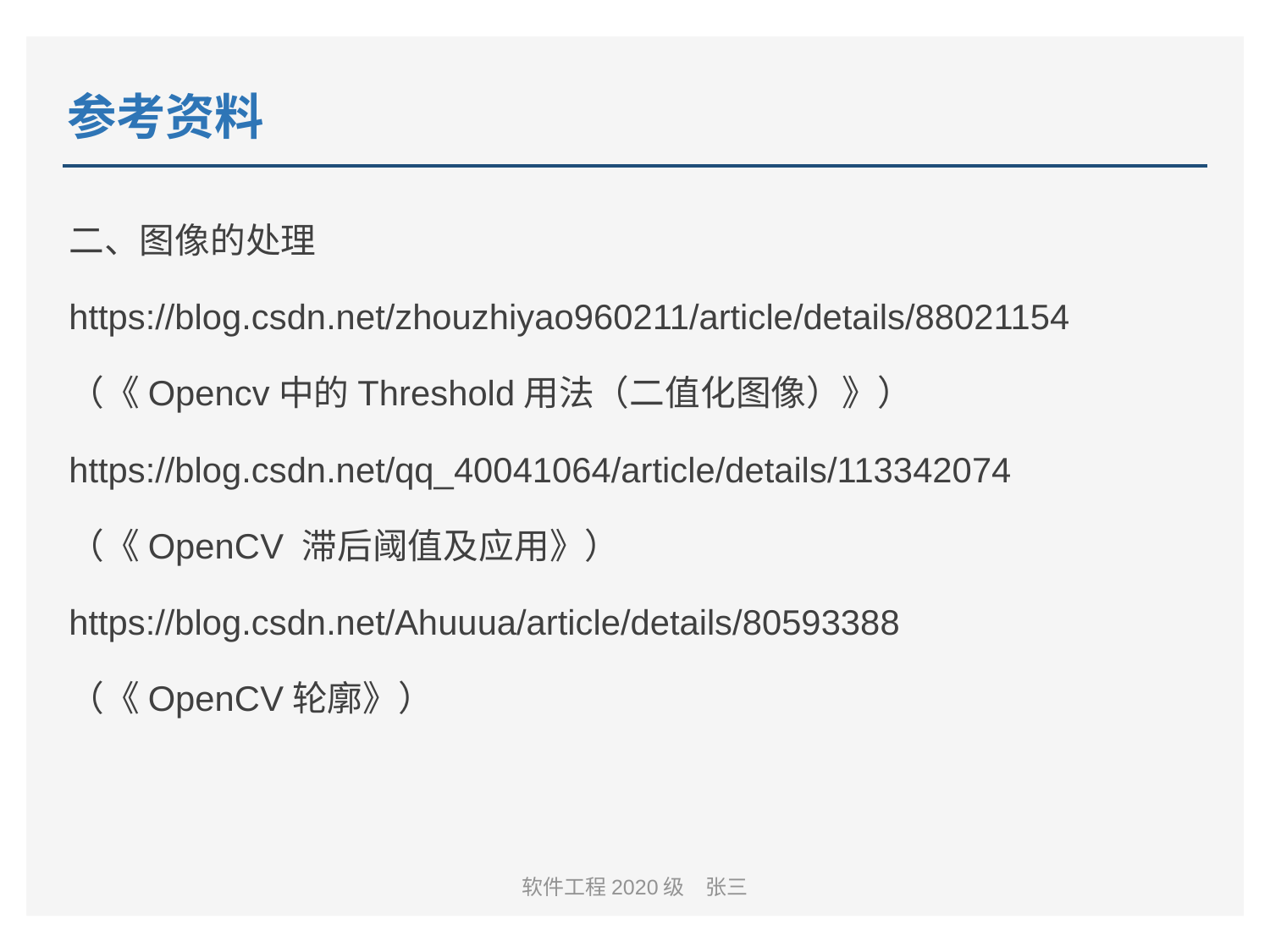

# 参考资料
二、图像的处理
https://blog.csdn.net/zhouzhiyao960211/article/details/88021154
（《Opencv中的Threshold用法（二值化图像）》）
https://blog.csdn.net/qq_40041064/article/details/113342074
（《OpenCV 滞后阈值及应用》）
https://blog.csdn.net/Ahuuua/article/details/80593388
（《OpenCV轮廓》）

软件工程2020级　张三
19